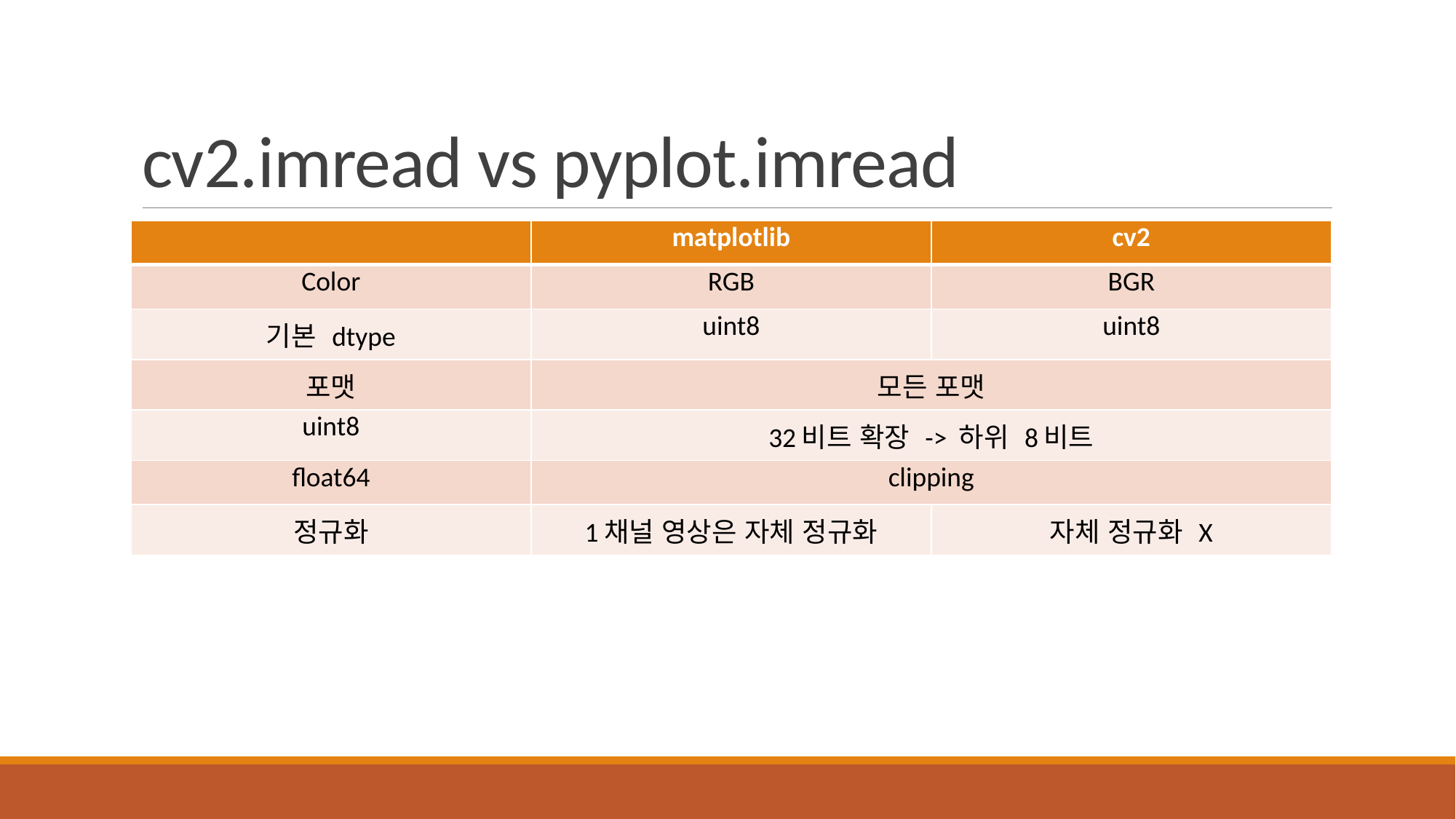

# cv2.imread vs pyplot.imread
|  | matplotlib | cv2 |
| --- | --- | --- |
| Color | RGB | BGR |
| 기본 dtype | uint8 | uint8 |
| 포맷 | 모든 포맷 |  |
| uint8 | 32비트 확장 -> 하위 8비트 |  |
| float64 | clipping |  |
| 정규화 | 1채널 영상은 자체 정규화 | 자체 정규화 X |